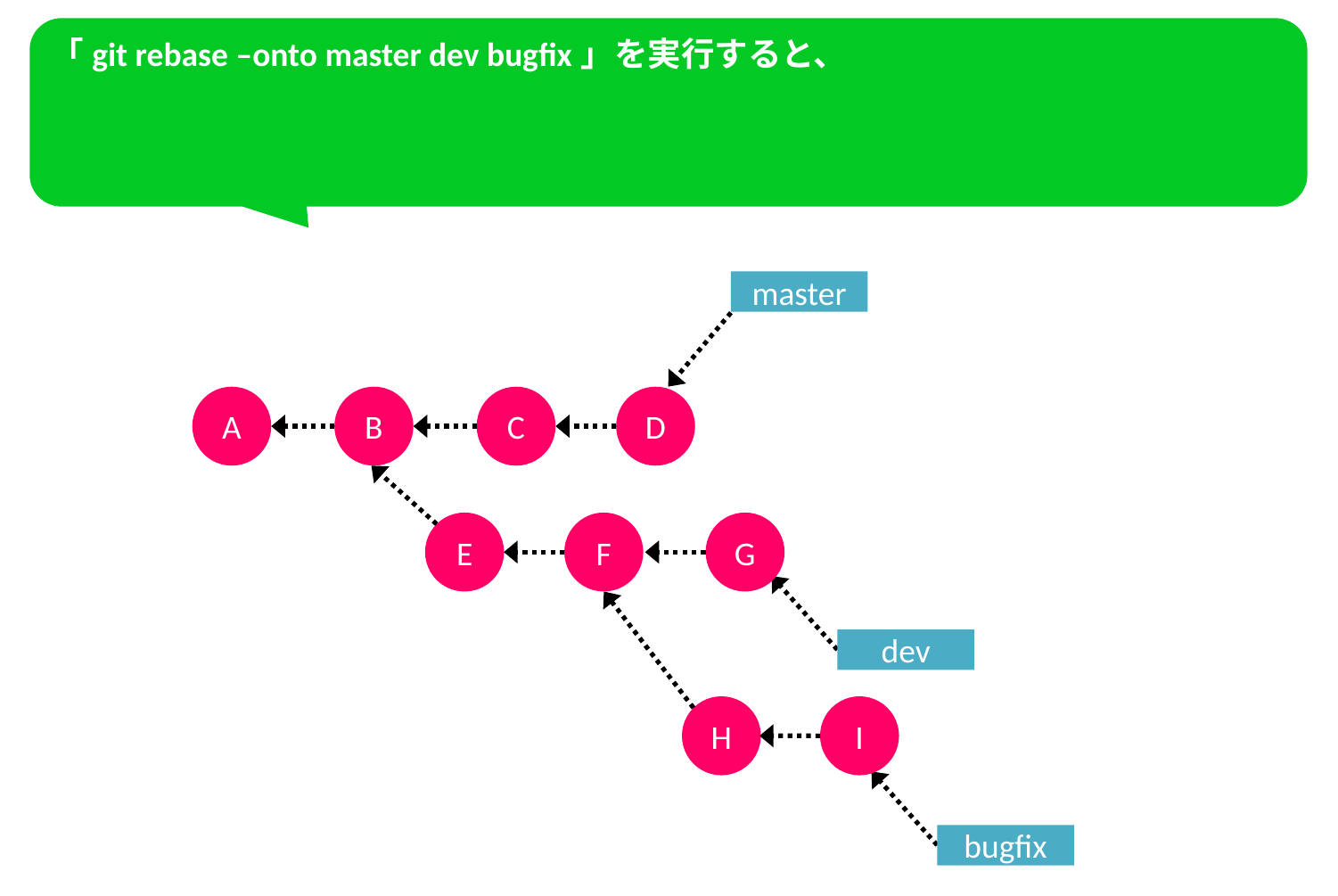

「git rebase –onto master dev bugfix」を実行すると、

master
A
B
C
D
E
F
G
dev
H
I
bugfix